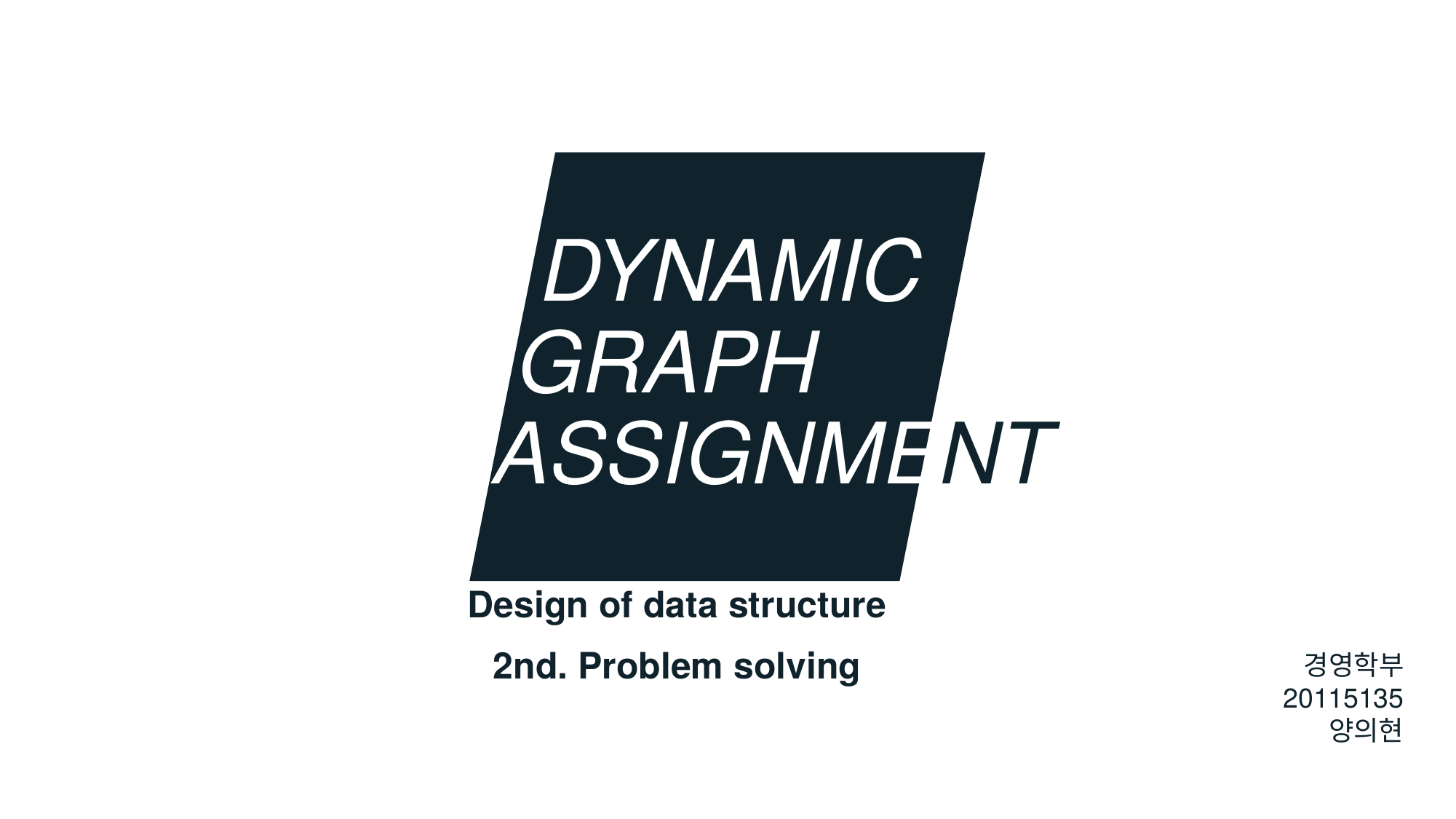

# DYNAMIC GRAPH ASSIGNMENT
Design of data structure
2nd. Problem solving
경영학부
20115135
양의현